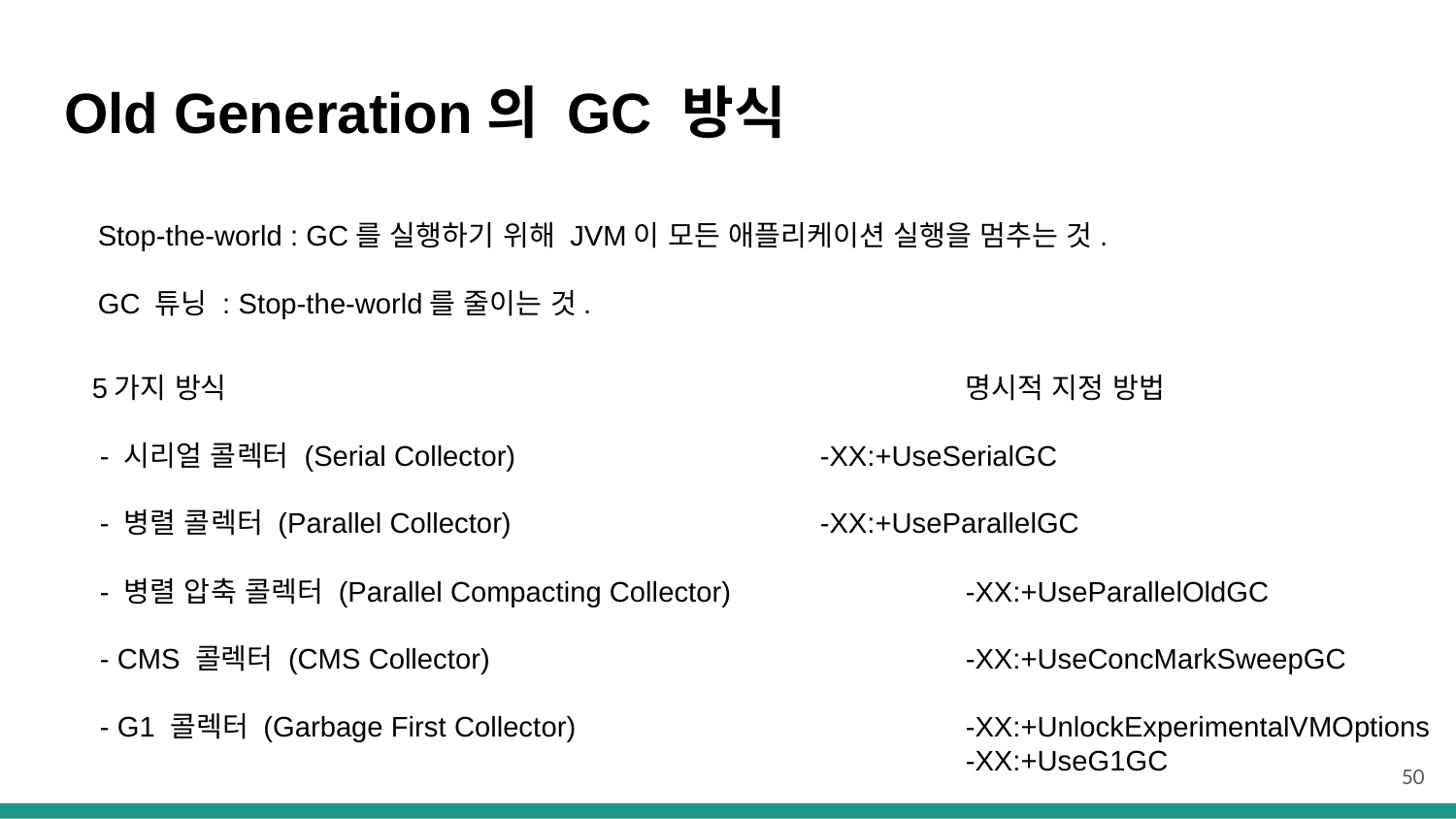

# Old Generation의 GC 방식
Stop-the-world : GC를 실행하기 위해 JVM이 모든 애플리케이션 실행을 멈추는 것.

GC 튜닝 : Stop-the-world를 줄이는 것.
5가지 방식						명시적 지정 방법
 - 시리얼 콜렉터 (Serial Collector)			-XX:+UseSerialGC
 - 병렬 콜렉터 (Parallel Collector)			-XX:+UseParallelGC
 - 병렬 압축 콜렉터 (Parallel Compacting Collector)		-XX:+UseParallelOldGC
 - CMS 콜렉터 (CMS Collector)				-XX:+UseConcMarkSweepGC
 - G1 콜렉터 (Garbage First Collector)			-XX:+UnlockExperimentalVMOptions
						-XX:+UseG1GC
50